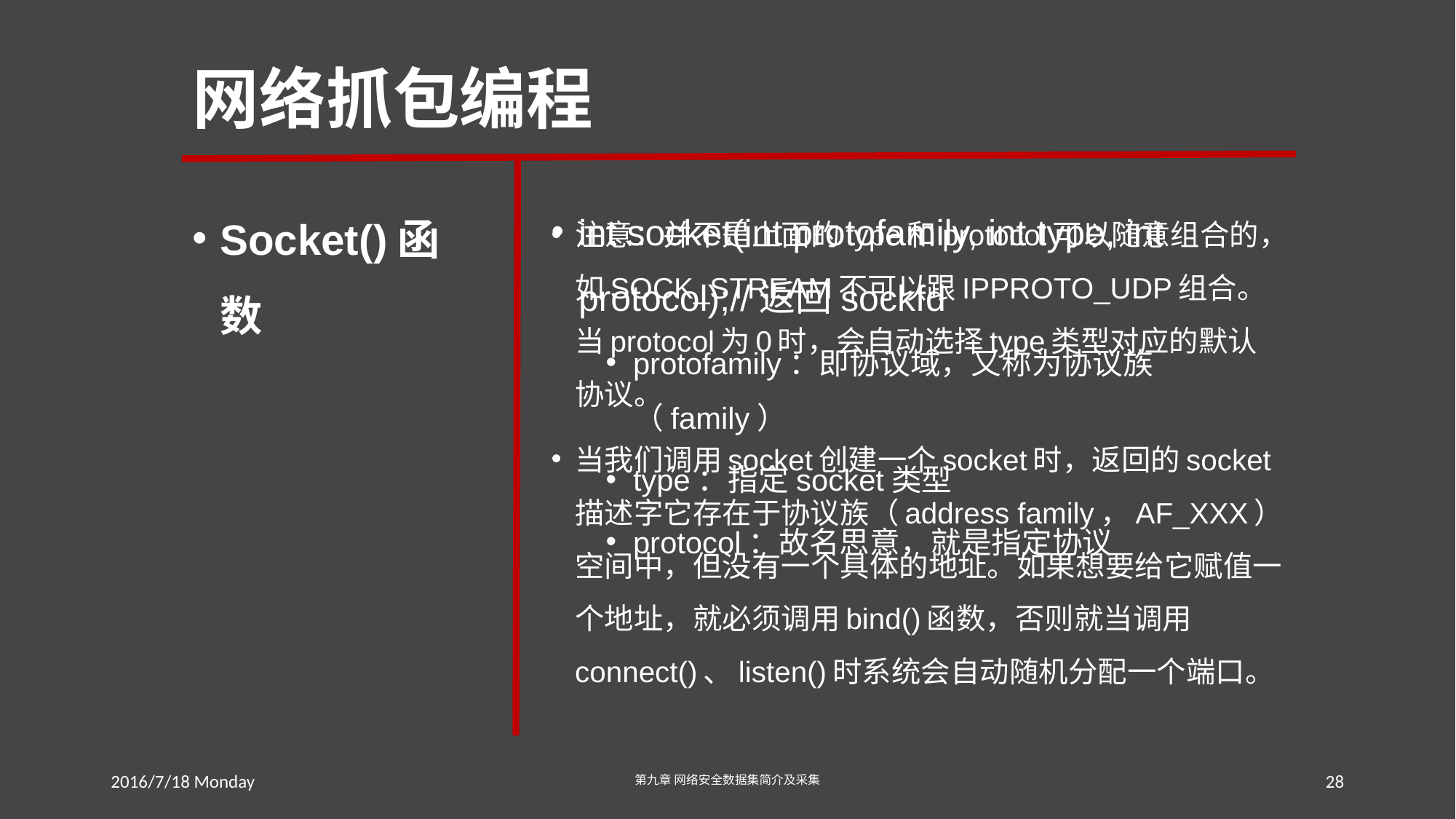

# 网络抓包编程
Socket()函数
int socket(int protofamily, int type, int protocol);//返回sockfd
protofamily：即协议域，又称为协议族（family）
type：指定socket类型
protocol：故名思意，就是指定协议
注意：并不是上面的type和protocol可以随意组合的，如SOCK_STREAM不可以跟IPPROTO_UDP组合。当protocol为0时，会自动选择type类型对应的默认协议。
当我们调用socket创建一个socket时，返回的socket描述字它存在于协议族（address family，AF_XXX）空间中，但没有一个具体的地址。如果想要给它赋值一个地址，就必须调用bind()函数，否则就当调用connect()、listen()时系统会自动随机分配一个端口。
2016/7/18 Monday
第九章 网络安全数据集简介及采集
28